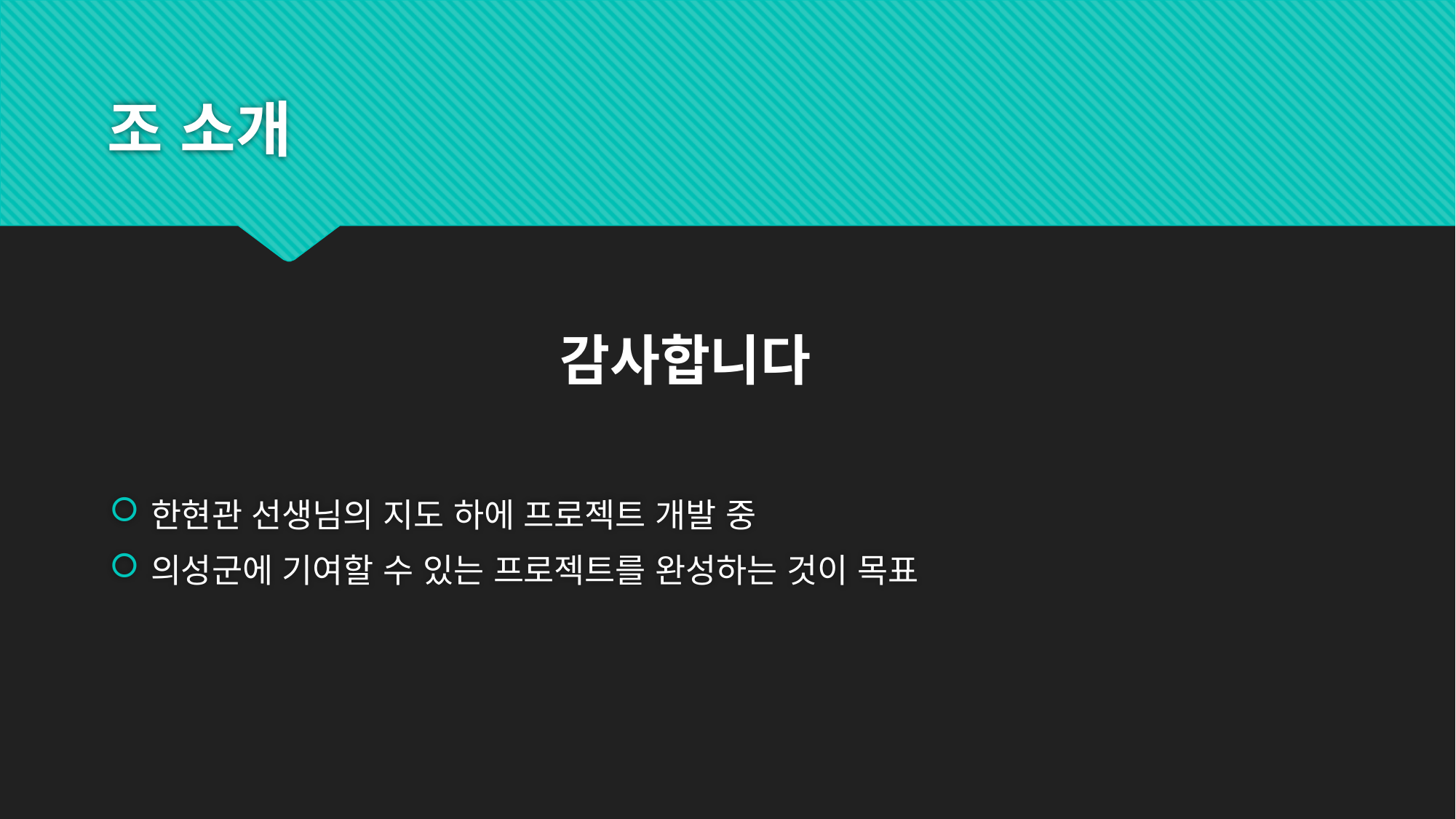

# 조 소개
감사합니다
한현관 선생님의 지도 하에 프로젝트 개발 중
의성군에 기여할 수 있는 프로젝트를 완성하는 것이 목표